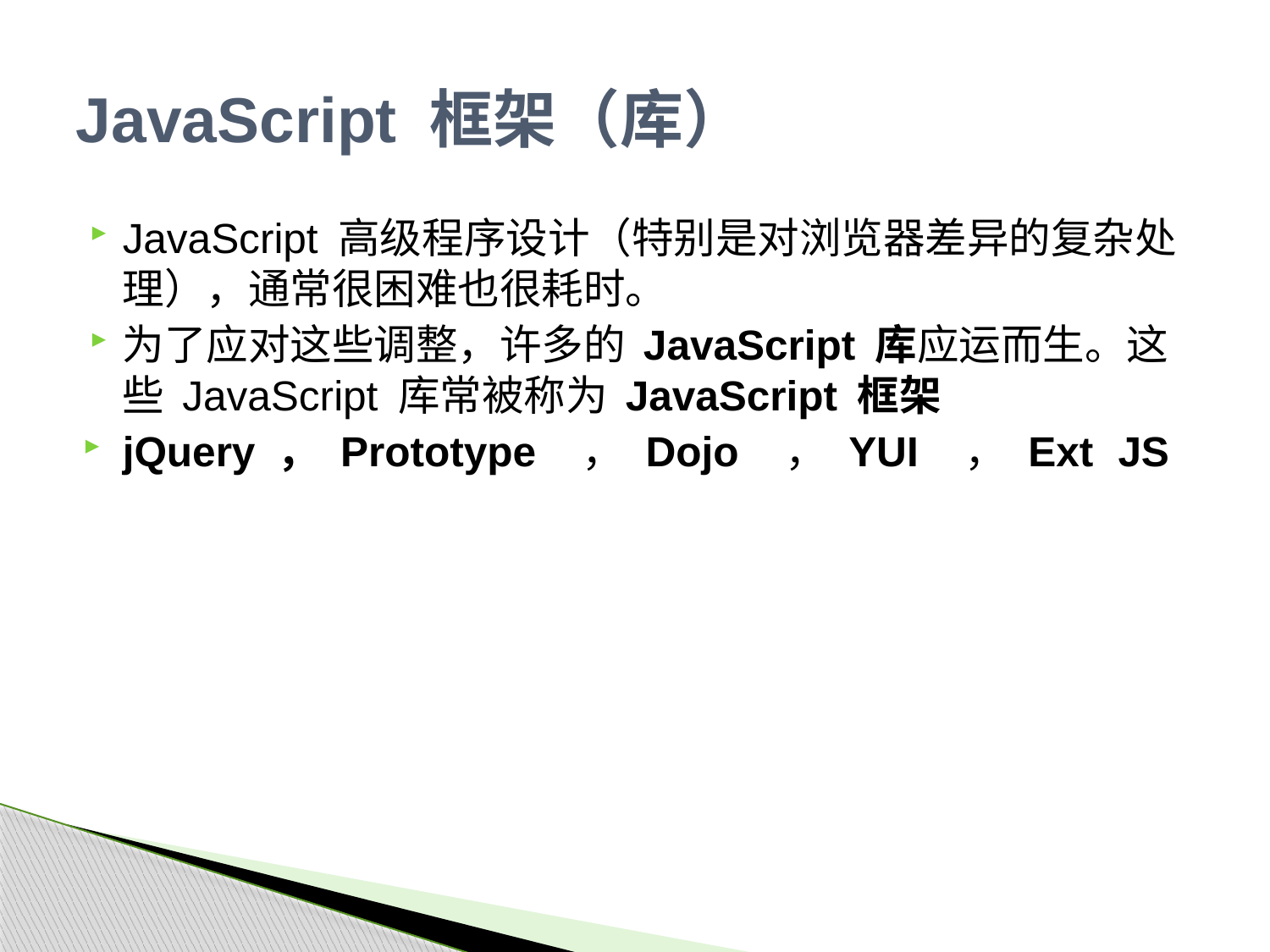

# JavaScript 框架（库）
JavaScript 高级程序设计（特别是对浏览器差异的复杂处理），通常很困难也很耗时。
为了应对这些调整，许多的 JavaScript 库应运而生。这些 JavaScript 库常被称为 JavaScript 框架
jQuery，Prototype ，Dojo ，YUI ，Ext JS